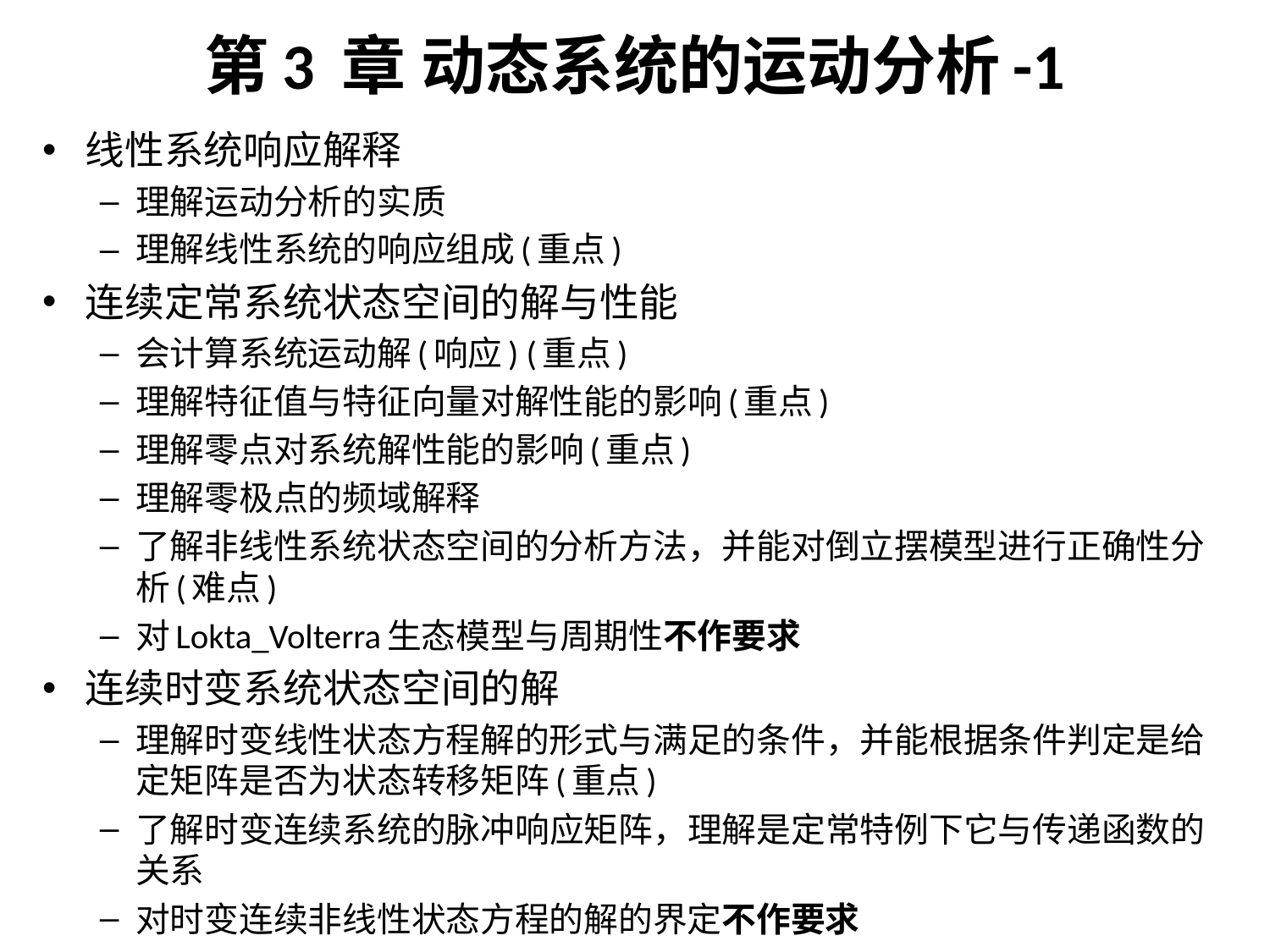

# 第3 章 动态系统的运动分析-1
线性系统响应解释
理解运动分析的实质
理解线性系统的响应组成(重点)
连续定常系统状态空间的解与性能
会计算系统运动解(响应) (重点)
理解特征值与特征向量对解性能的影响(重点)
理解零点对系统解性能的影响(重点)
理解零极点的频域解释
了解非线性系统状态空间的分析方法，并能对倒立摆模型进行正确性分析(难点)
对Lokta_Volterra生态模型与周期性不作要求
连续时变系统状态空间的解
理解时变线性状态方程解的形式与满足的条件，并能根据条件判定是给定矩阵是否为状态转移矩阵(重点)
了解时变连续系统的脉冲响应矩阵，理解是定常特例下它与传递函数的关系
对时变连续非线性状态方程的解的界定不作要求